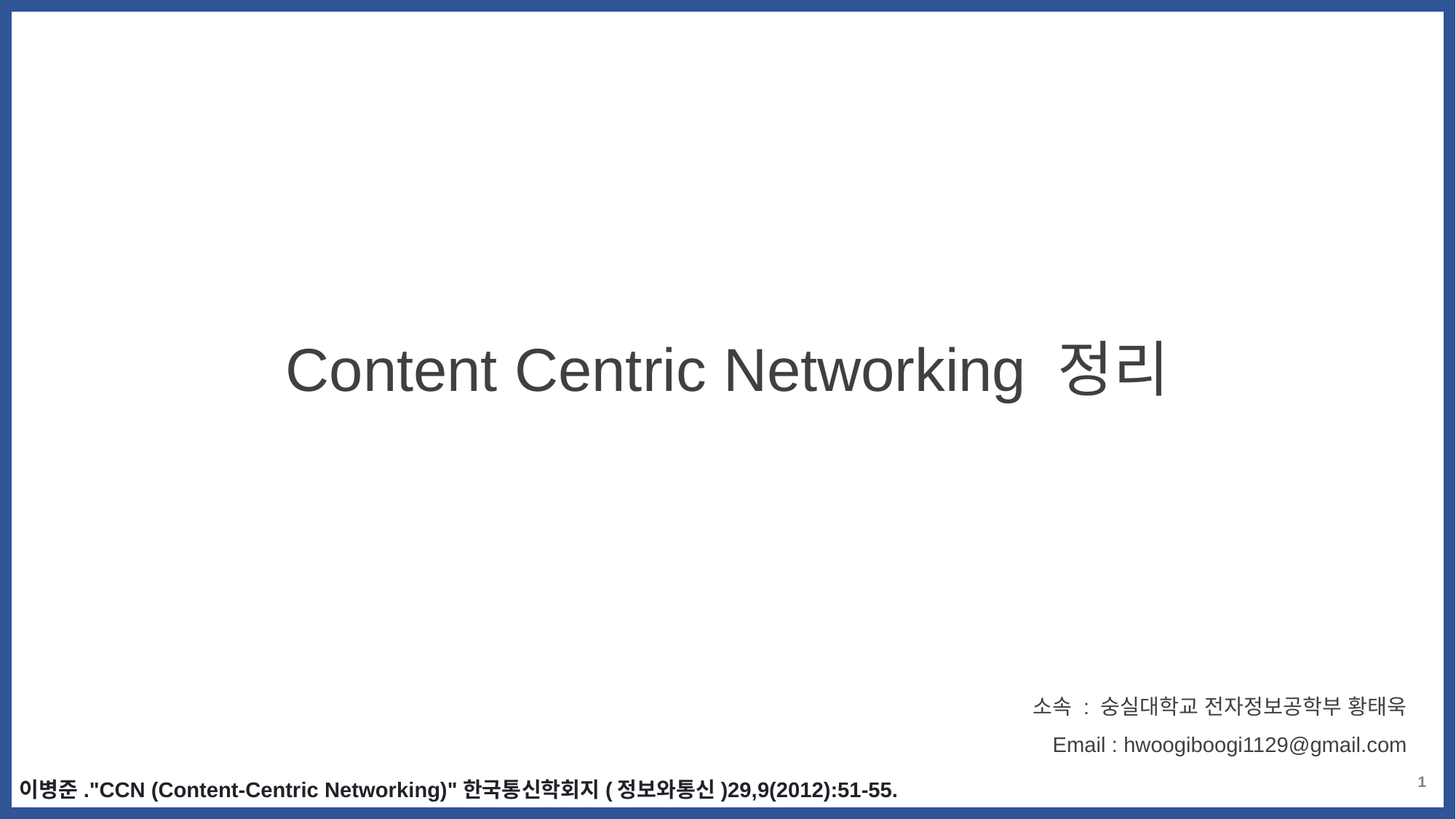

Content Centric Networking 정리
소속 : 숭실대학교 전자정보공학부 황태욱
Email : hwoogiboogi1129@gmail.com
1
이병준."CCN (Content-Centric Networking)"한국통신학회지(정보와통신)29,9(2012):51-55.